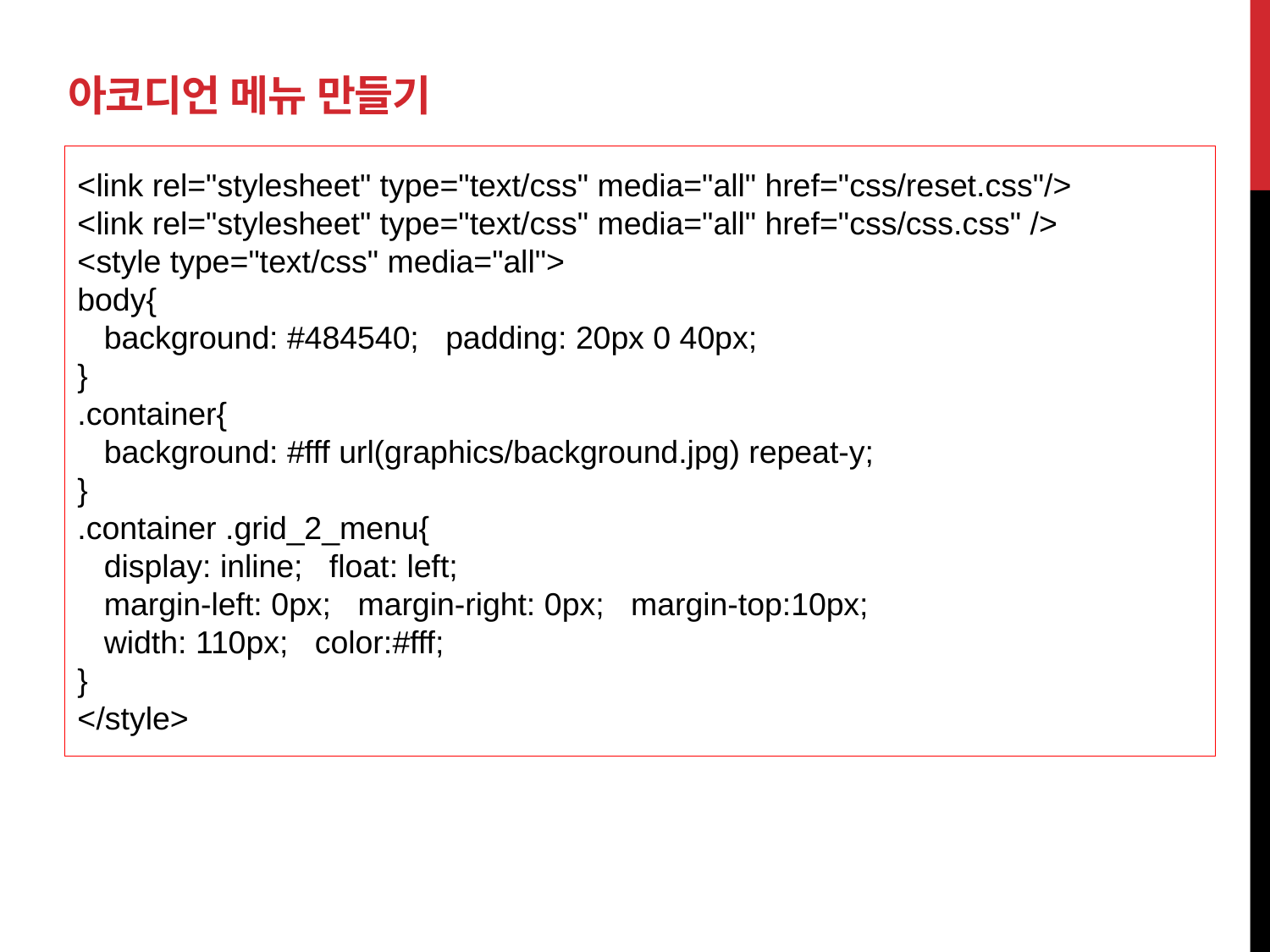

# 아코디언 메뉴 만들기
<link rel="stylesheet" type="text/css" media="all" href="css/reset.css"/>
<link rel="stylesheet" type="text/css" media="all" href="css/css.css" />
<style type="text/css" media="all">
body{
   background: #484540;   padding: 20px 0 40px;
}
.container{
   background: #fff url(graphics/background.jpg) repeat-y;
}
.container .grid_2_menu{
   display: inline;   float: left;
   margin-left: 0px;   margin-right: 0px;   margin-top:10px;
   width: 110px;   color:#fff;
}
</style>